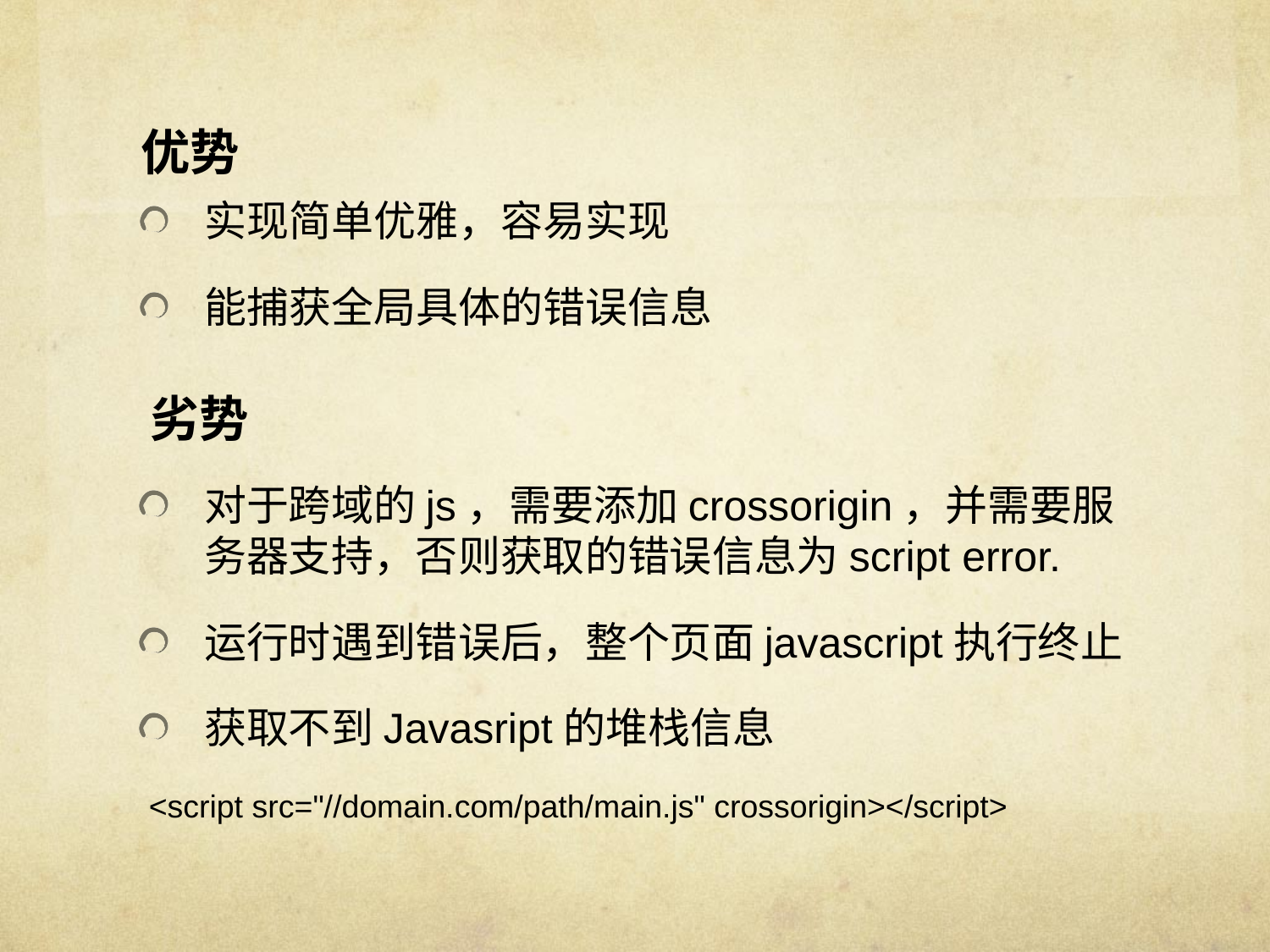

优势
实现简单优雅，容易实现
能捕获全局具体的错误信息

劣势
对于跨域的js，需要添加crossorigin，并需要服务器支持，否则获取的错误信息为script error.
运行时遇到错误后，整个页面javascript执行终止
获取不到Javasript的堆栈信息
<script src="//domain.com/path/main.js" crossorigin></script>